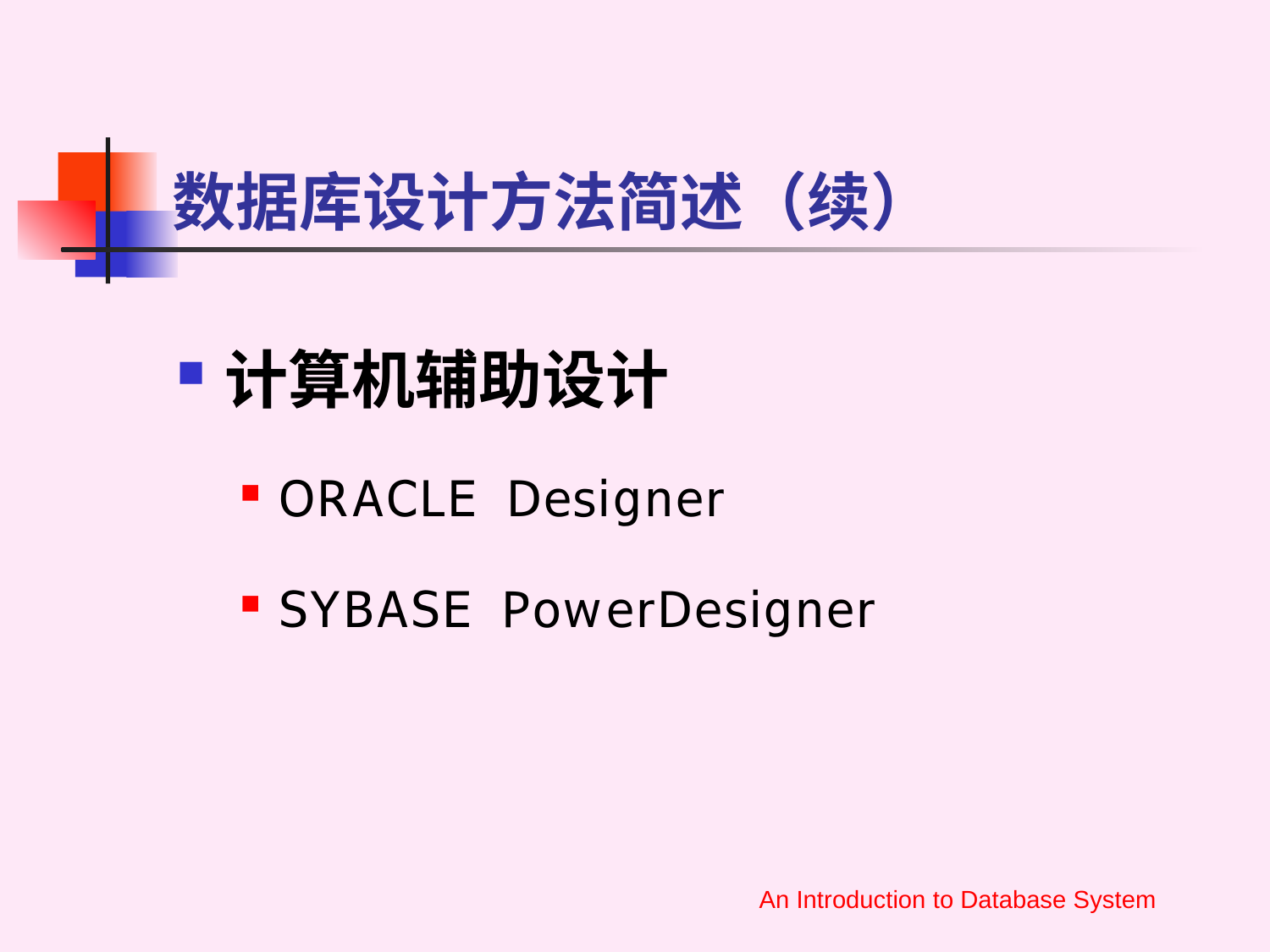

# 数据库设计方法简述（续）
计算机辅助设计
ORACLE  Designer
SYBASE  PowerDesigner
An Introduction to Database System